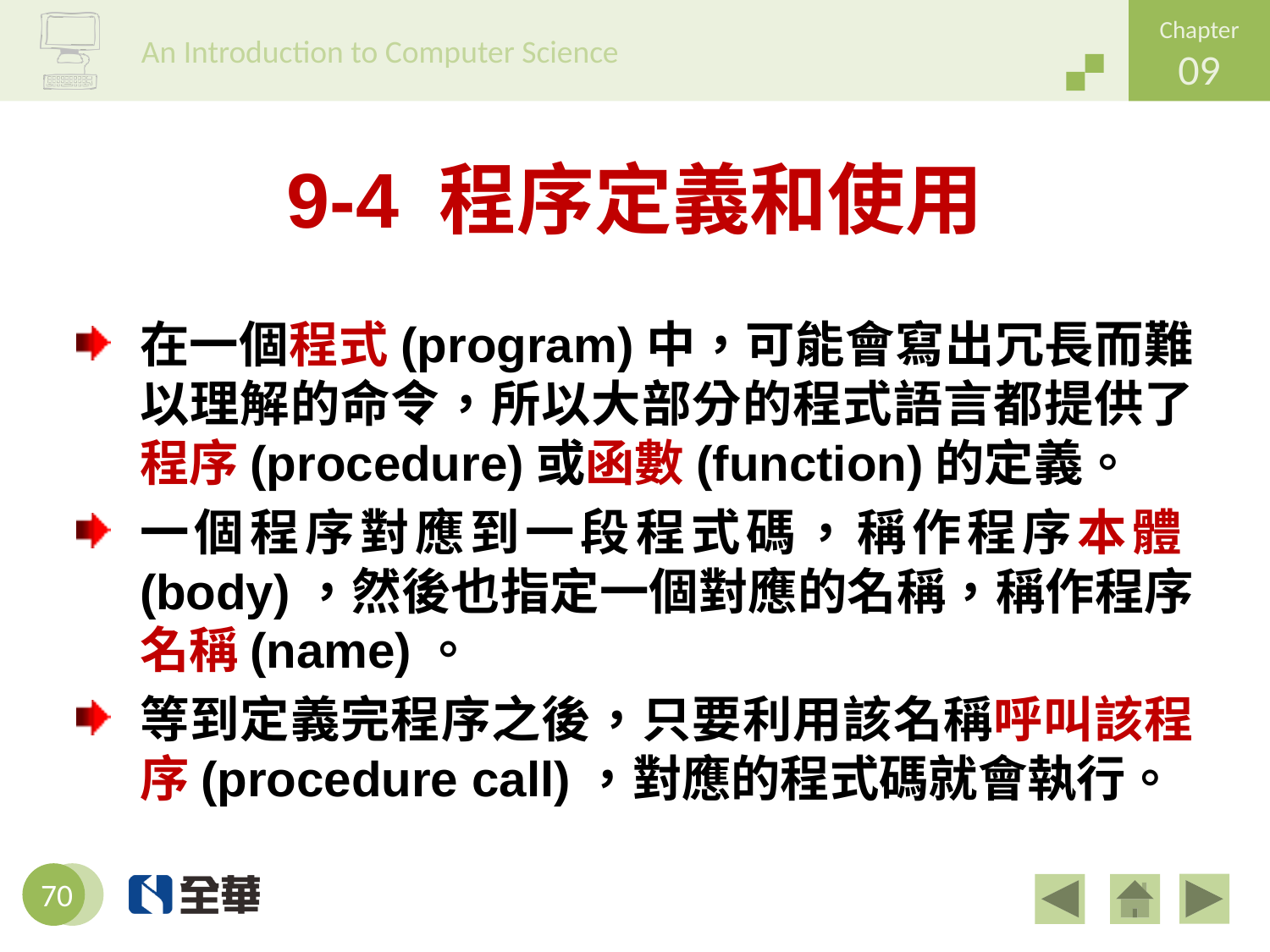

# 9-4 程序定義和使用
在一個程式(program)中，可能會寫出冗長而難以理解的命令，所以大部分的程式語言都提供了程序(procedure)或函數(function)的定義。
一個程序對應到一段程式碼，稱作程序本體(body)，然後也指定一個對應的名稱，稱作程序名稱(name)。
等到定義完程序之後，只要利用該名稱呼叫該程序(procedure call)，對應的程式碼就會執行。